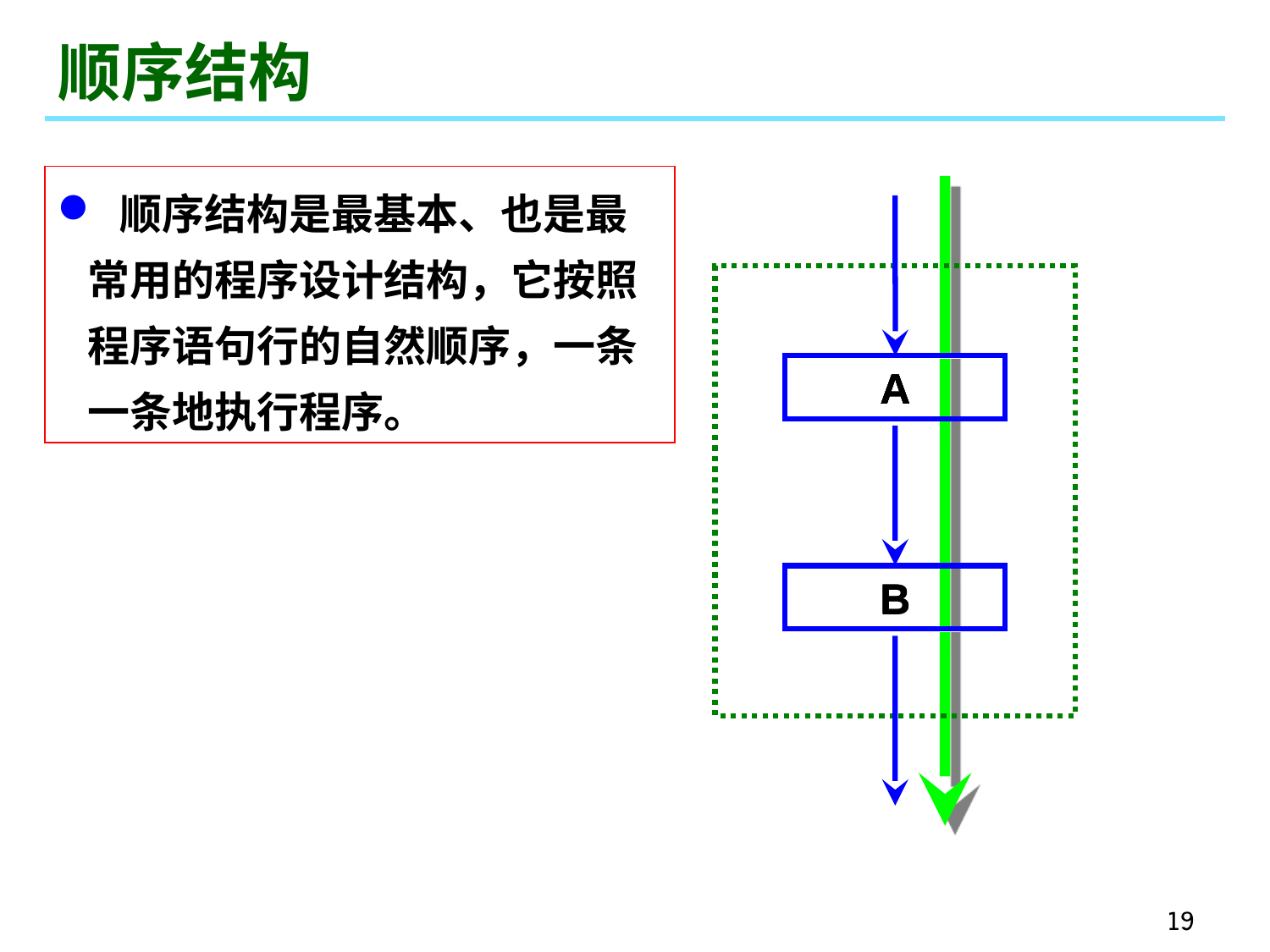

# 顺序结构
 顺序结构是最基本、也是最常用的程序设计结构，它按照程序语句行的自然顺序，一条一条地执行程序。

A
A
A
A
A

B
B
B

19